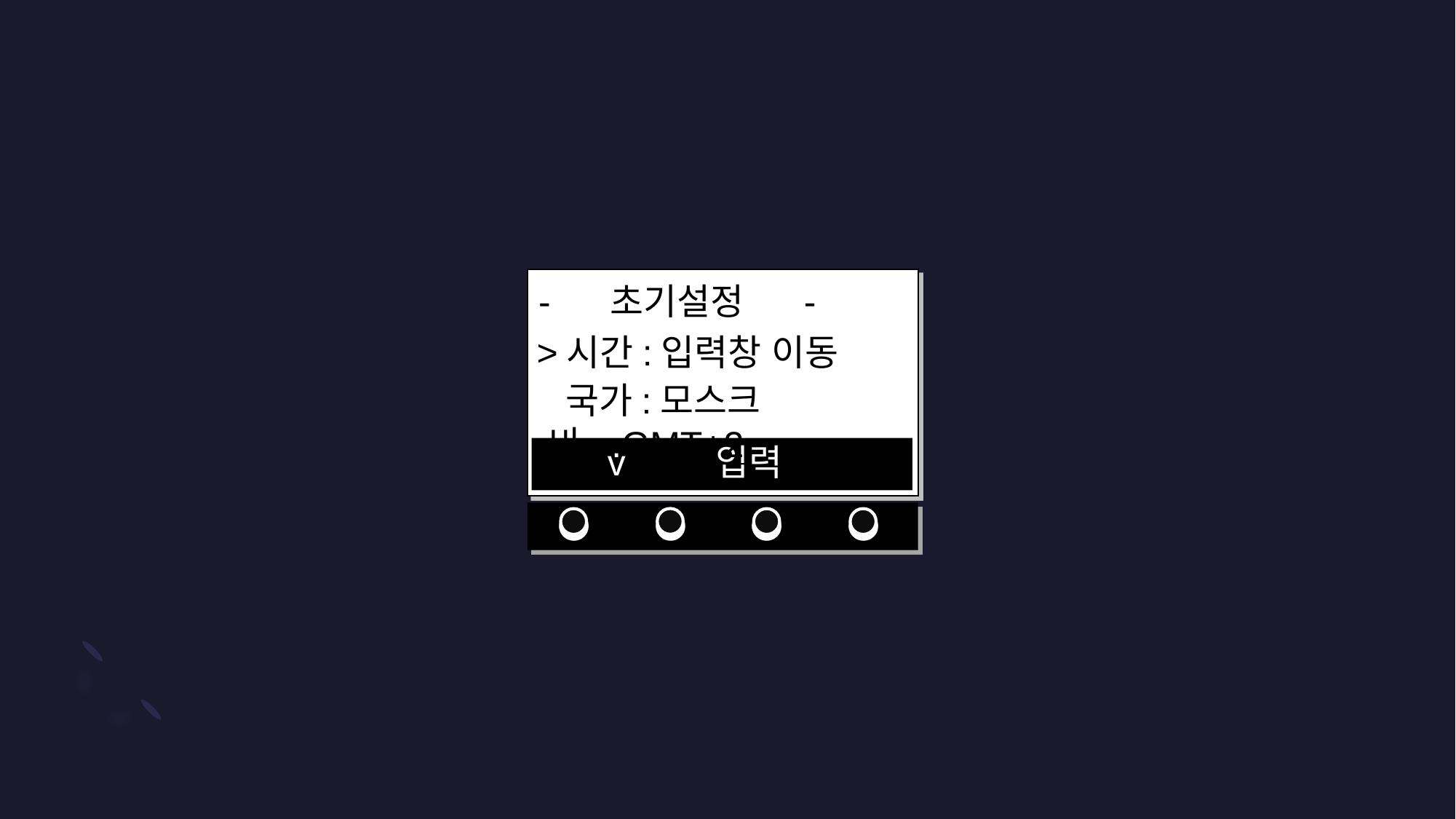

-     초기설정     -
>시간:입력창 이동
 국가:모스크바  .GMT+2
       v        입력